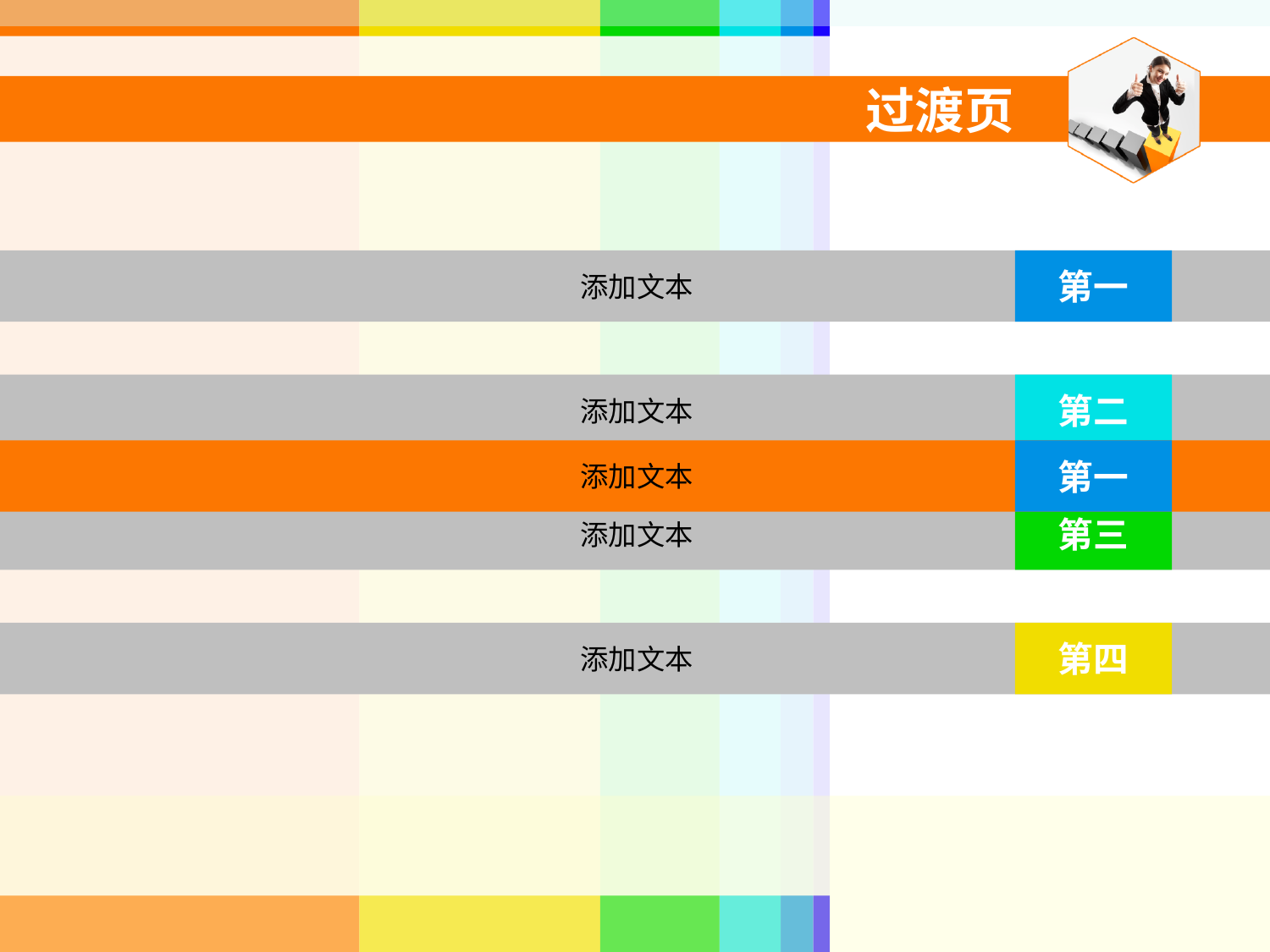

过渡页

第一
添加文本

第二
添加文本

第一
添加文本

第三
添加文本

第四
添加文本